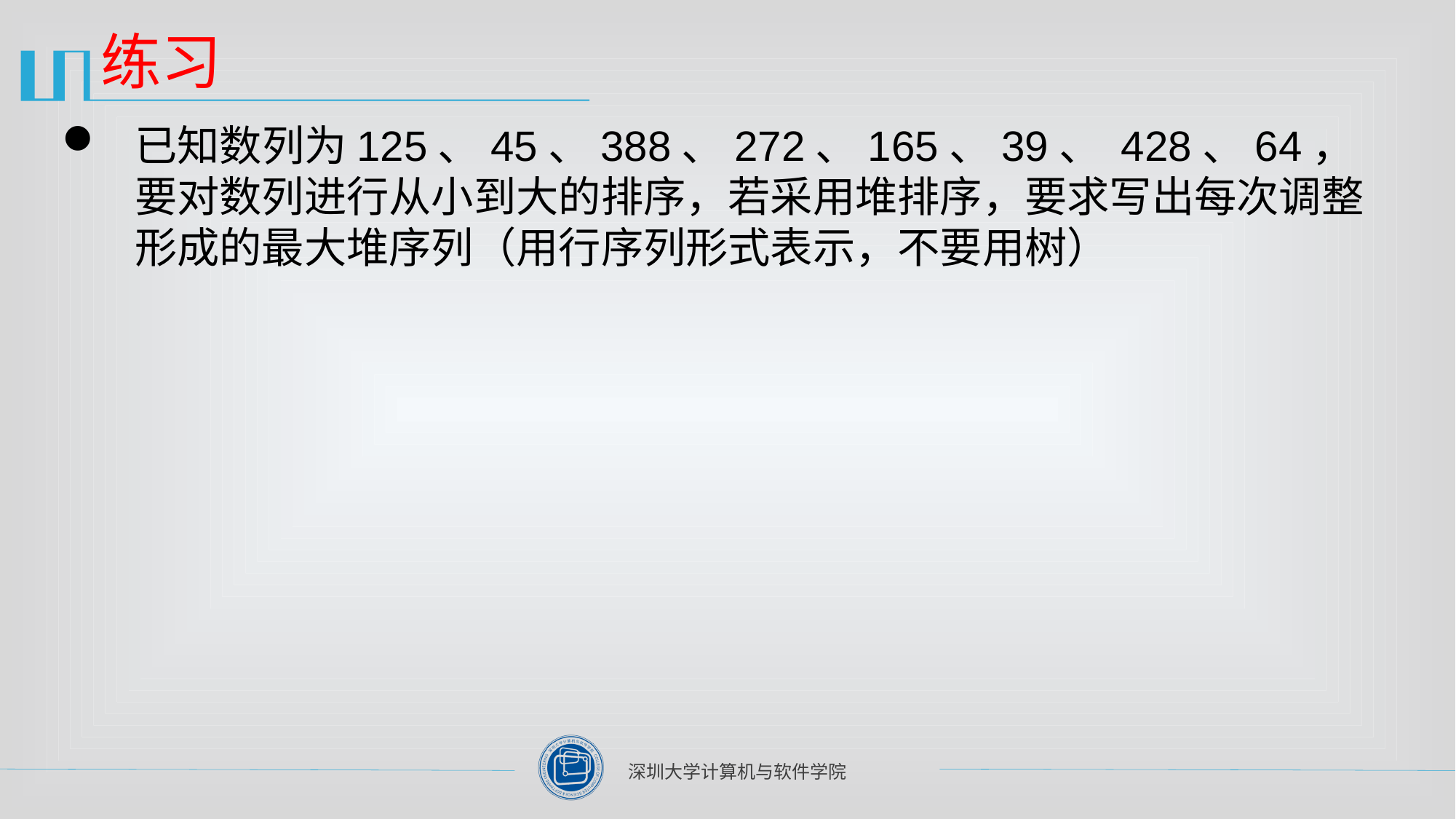

# 练习
已知数列为125、45、388、272、165、39、 428、64，要对数列进行从小到大的排序，若采用堆排序，要求写出每次调整形成的最大堆序列（用行序列形式表示，不要用树）

79